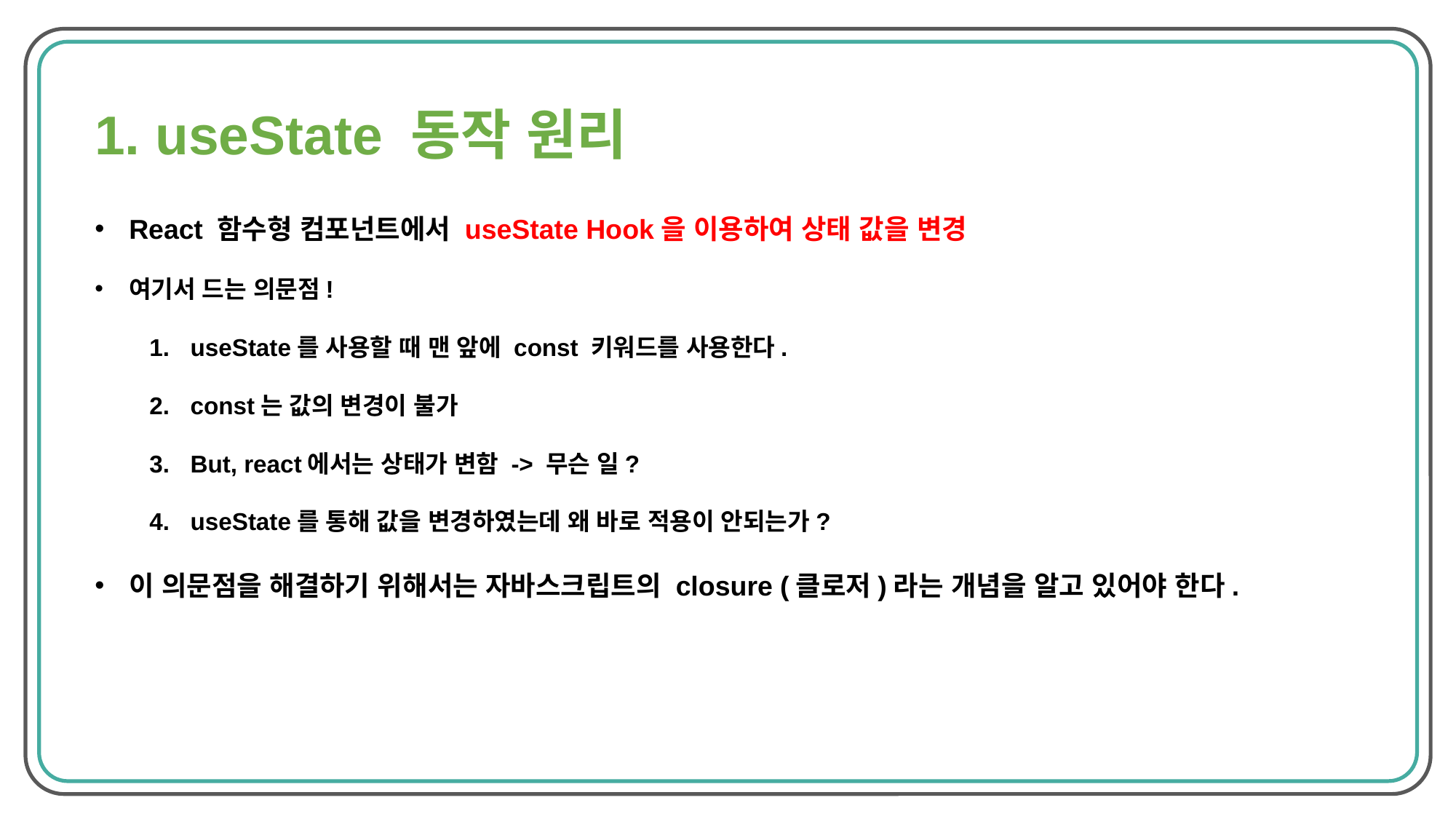

1. useState 동작 원리
React 함수형 컴포넌트에서 useState Hook을 이용하여 상태 값을 변경
여기서 드는 의문점!
useState를 사용할 때 맨 앞에 const 키워드를 사용한다.
const는 값의 변경이 불가
But, react에서는 상태가 변함 -> 무슨 일?
useState를 통해 값을 변경하였는데 왜 바로 적용이 안되는가?
이 의문점을 해결하기 위해서는 자바스크립트의 closure (클로저)라는 개념을 알고 있어야 한다.